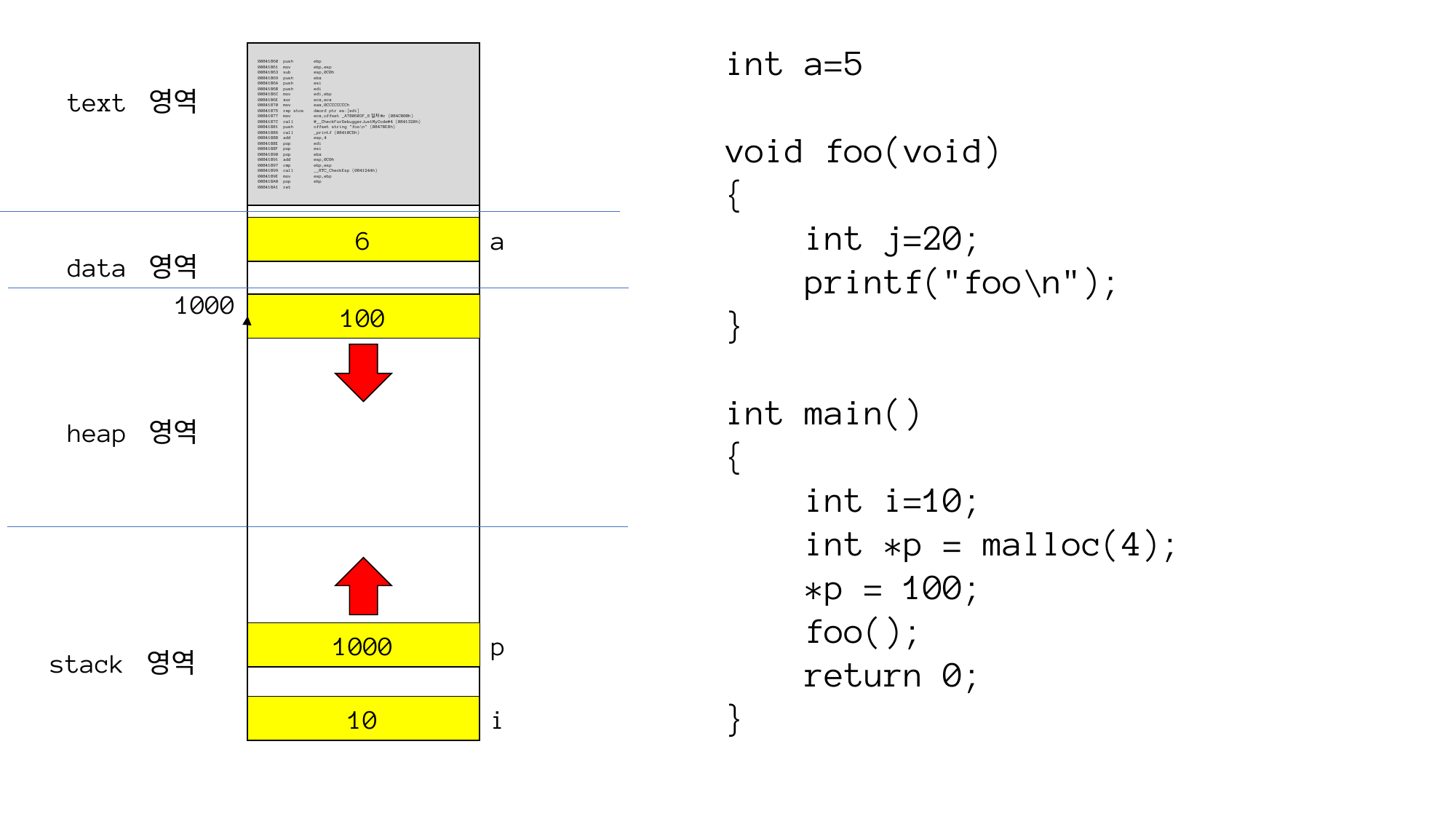

int a=5

void foo(void)
{
    int j=20;
    printf("foo\n");
}

int main()
{
    int i=10;
    int *p = malloc(4);
    *p = 100;
    foo();
    return 0;
}

00841860  push        ebp
00841861  mov         ebp,esp
00841863  sub         esp,0C0h
00841869  push        ebx
0084186A  push        esi
0084186B  push        edi
0084186C  mov         edi,ebp
0084186E  xor         ecx,ecx
00841870  mov         eax,0CCCCCCCCh
00841875  rep stos    dword ptr es:[edi]
00841877  mov         ecx,offset _A780603F_6일차@c (084C008h)
0084187C  call        @__CheckForDebuggerJustMyCode@4 (0841320h)
00841881  push        offset string "foo\n" (0847BE8h)
00841886  call        _printf (08410CDh)
0084188B  add         esp,4
0084188E  pop         edi
0084188F  pop         esi
00841890  pop         ebx
00841891  add         esp,0C0h
00841897  cmp         ebp,esp
00841899  call        __RTC_CheckEsp (0841244h)
0084189E  mov         esp,ebp
008418A0  pop         ebp
008418A1  ret
text 영역
6
a
data 영역
1000
100

heap 영역

1000
p
stack 영역
10
i